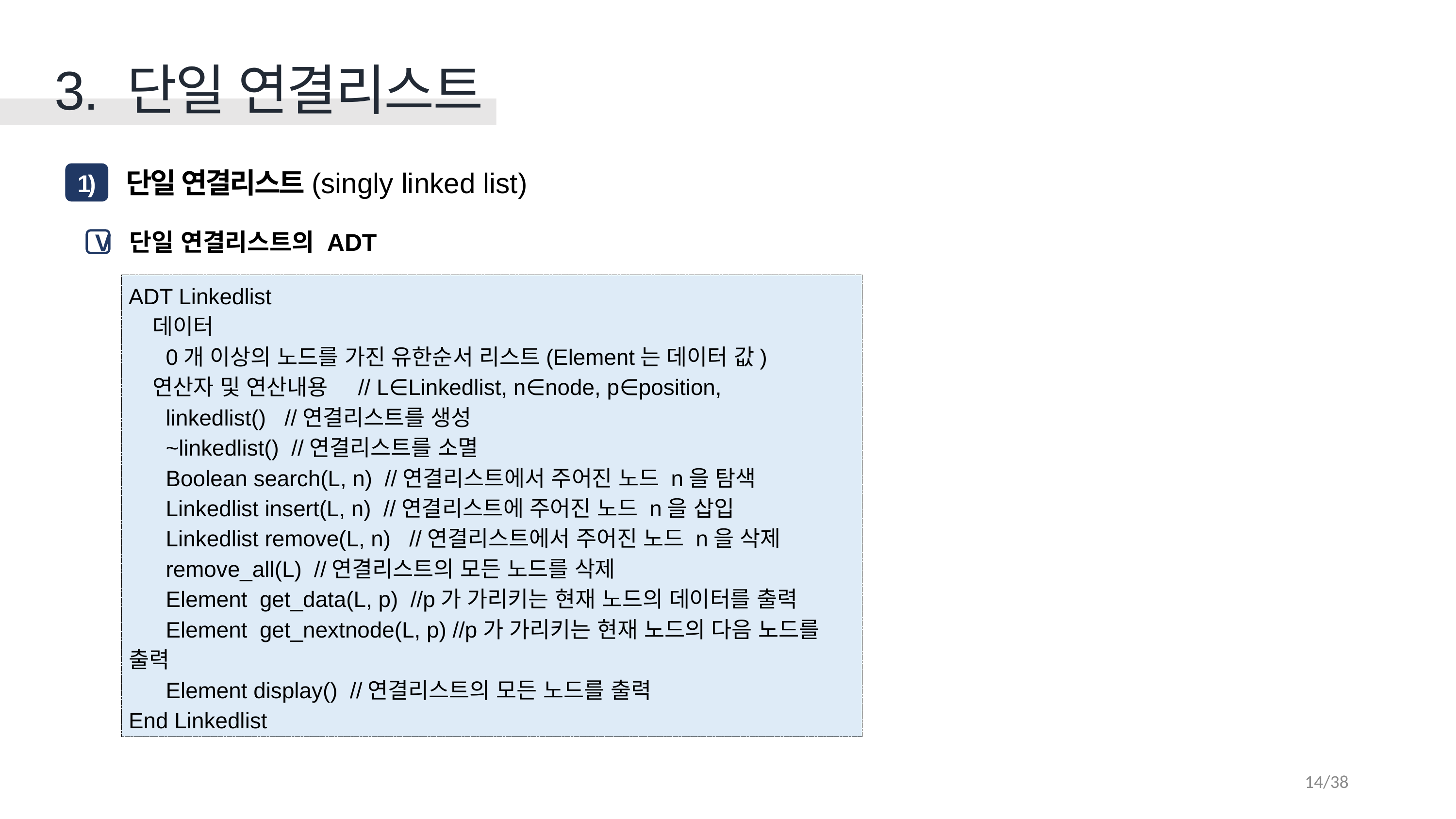

3. 단일 연결리스트

 단일 연결리스트(singly linked list)

1)
 단일 연결리스트의 ADT

V
ADT Linkedlist
   데이터
      0개 이상의 노드를 가진 유한순서 리스트(Element는 데이터 값)
   연산자 및 연산내용    // L∈Linkedlist, n∈node, p∈position,
      linkedlist()   //연결리스트를 생성
      ~linkedlist()  //연결리스트를 소멸
      Boolean search(L, n)  //연결리스트에서 주어진 노드 n을 탐색
      Linkedlist insert(L, n)  //연결리스트에 주어진 노드 n을 삽입
      Linkedlist remove(L, n)   //연결리스트에서 주어진 노드 n을 삭제
      remove_all(L)  //연결리스트의 모든 노드를 삭제
      Element  get_data(L, p)  //p가 가리키는 현재 노드의 데이터를 출력
      Element  get_nextnode(L, p) //p가 가리키는 현재 노드의 다음 노드를 출력
      Element display()  //연결리스트의 모든 노드를 출력
End Linkedlist
14/38